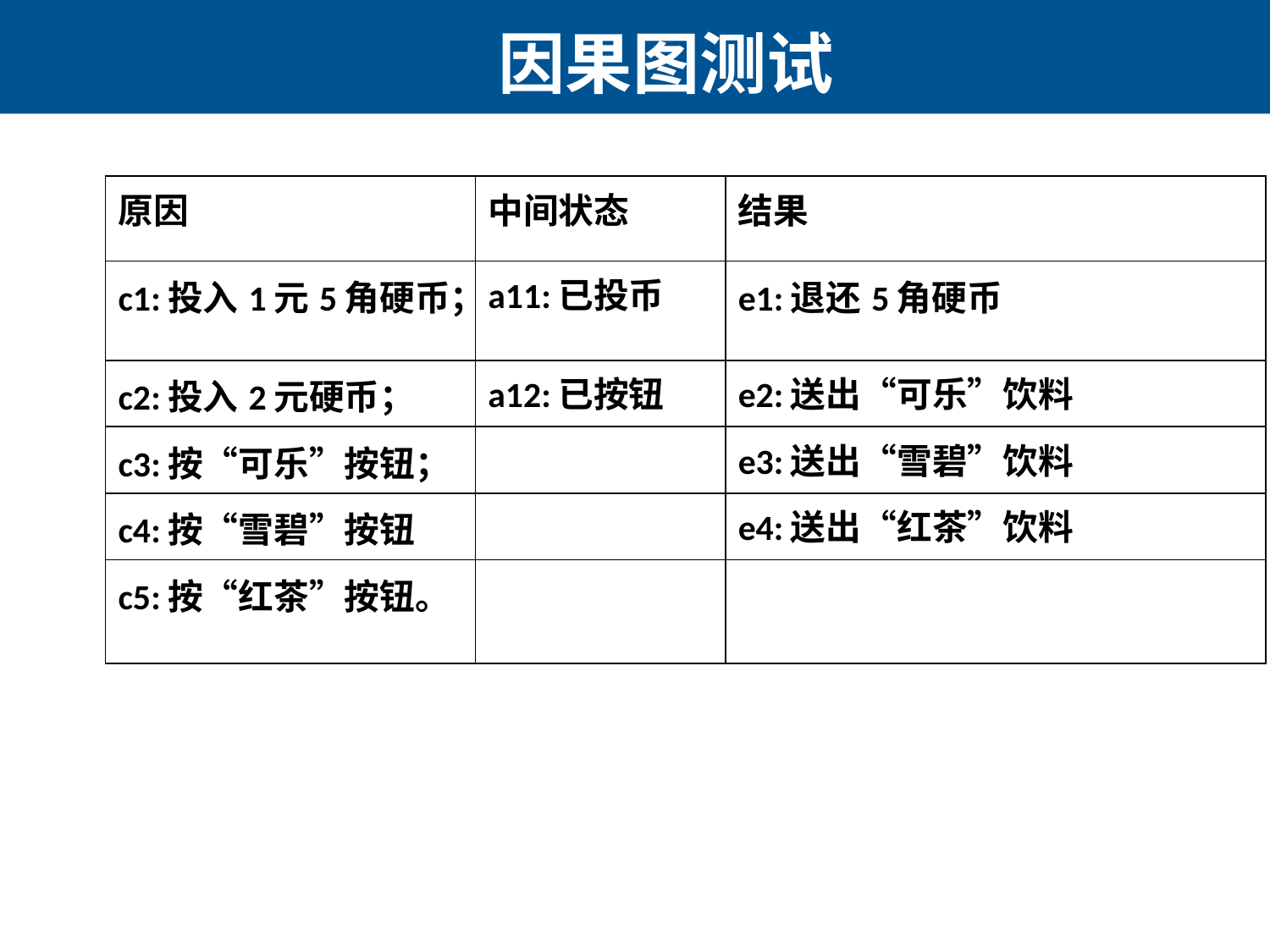

# 因果图测试
| 原因 | 中间状态 | 结果 |
| --- | --- | --- |
| c1:投入1元5角硬币； | a11:已投币 | e1:退还5角硬币 |
| c2:投入2元硬币； | a12:已按钮 | e2:送出“可乐”饮料 |
| c3:按“可乐”按钮； |  | e3:送出“雪碧”饮料 |
| c4:按“雪碧”按钮 |  | e4:送出“红茶”饮料 |
| c5:按“红茶”按钮。 |  |  |